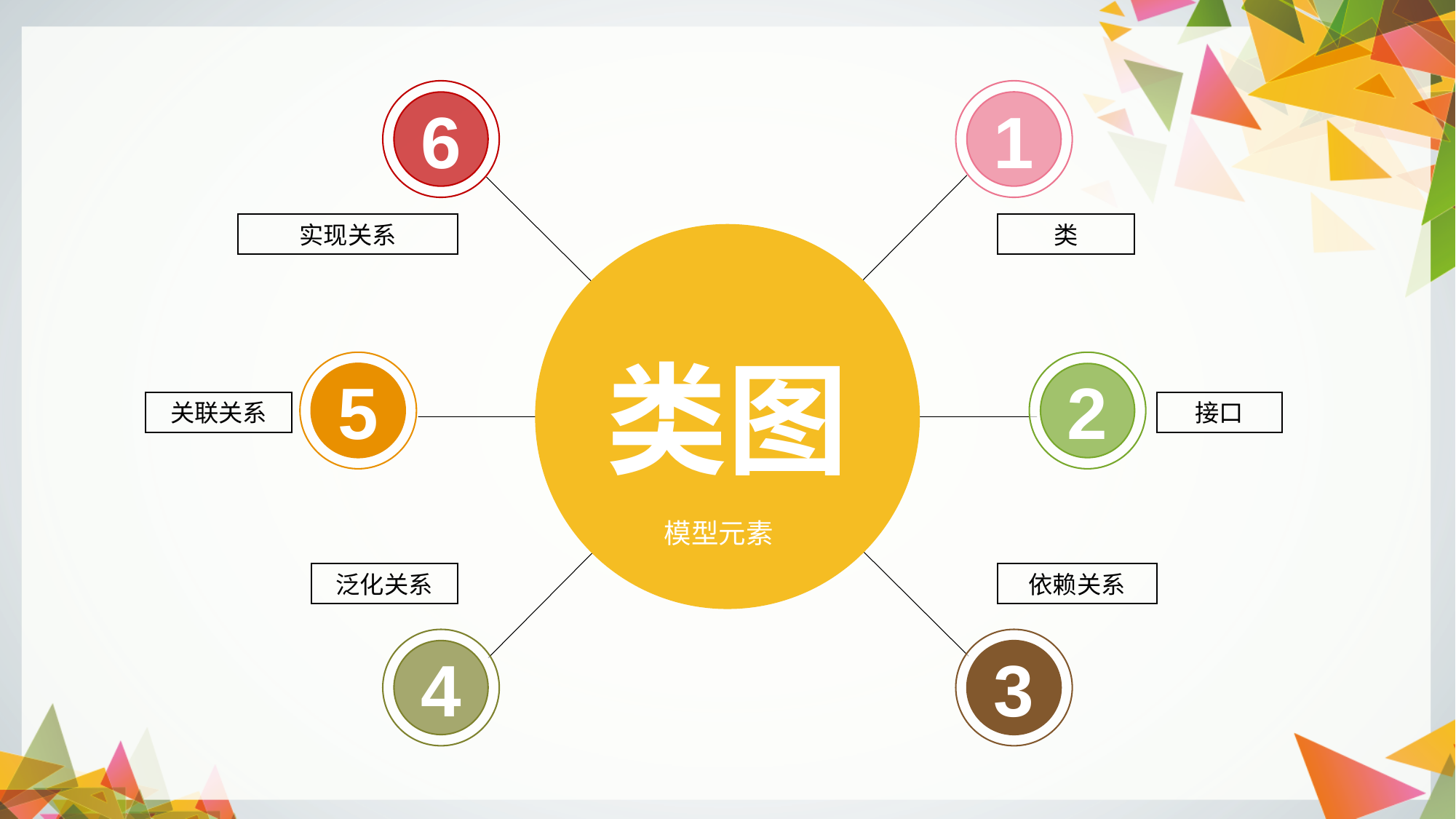

6

1

实现关系
类

类图

5

2

关联关系
接口

模型元素
泛化关系
依赖关系

4

3